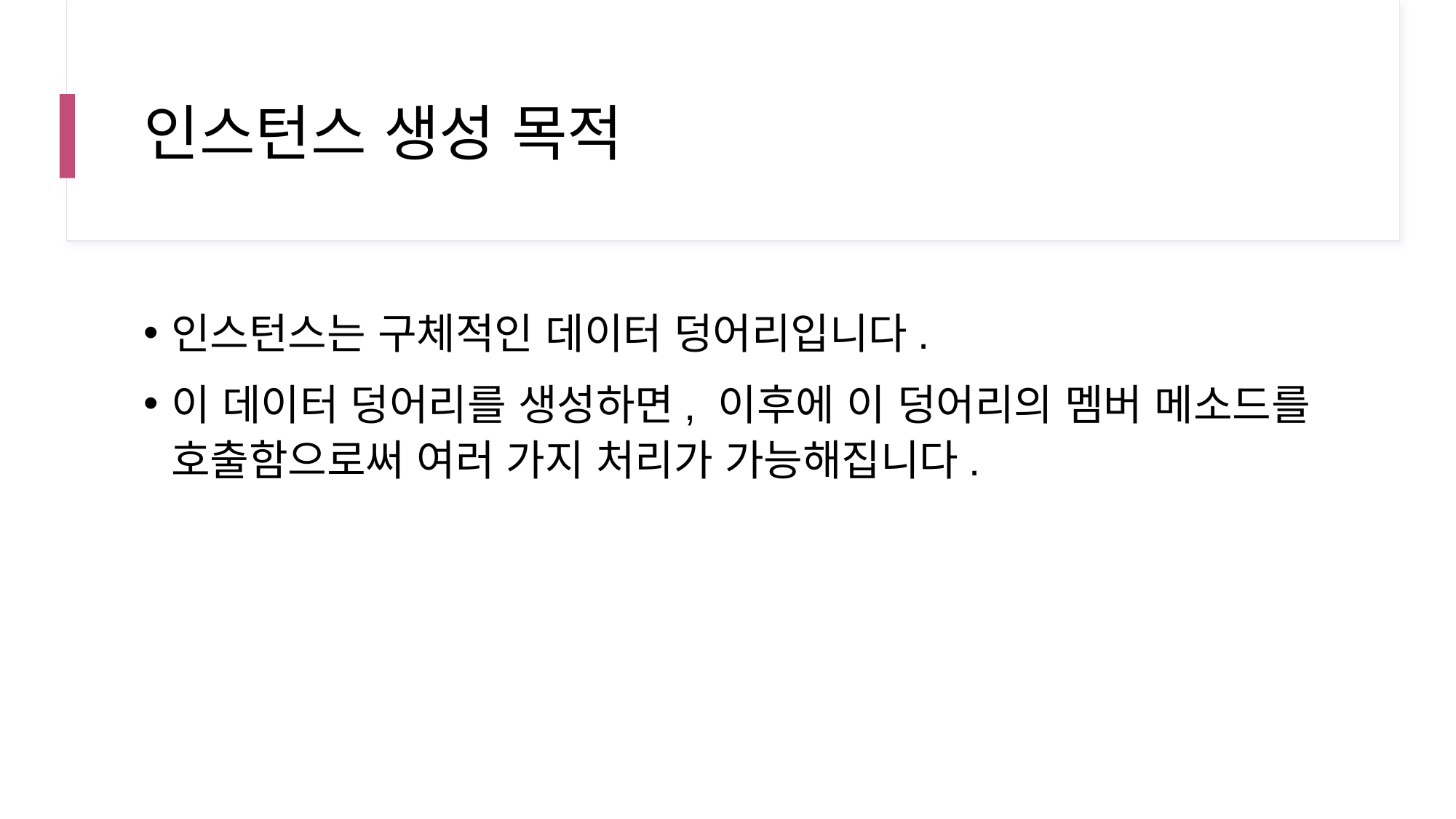

# 인스턴스 생성 목적
인스턴스는 구체적인 데이터 덩어리입니다.
이 데이터 덩어리를 생성하면, 이후에 이 덩어리의 멤버 메소드를 호출함으로써 여러 가지 처리가 가능해집니다.